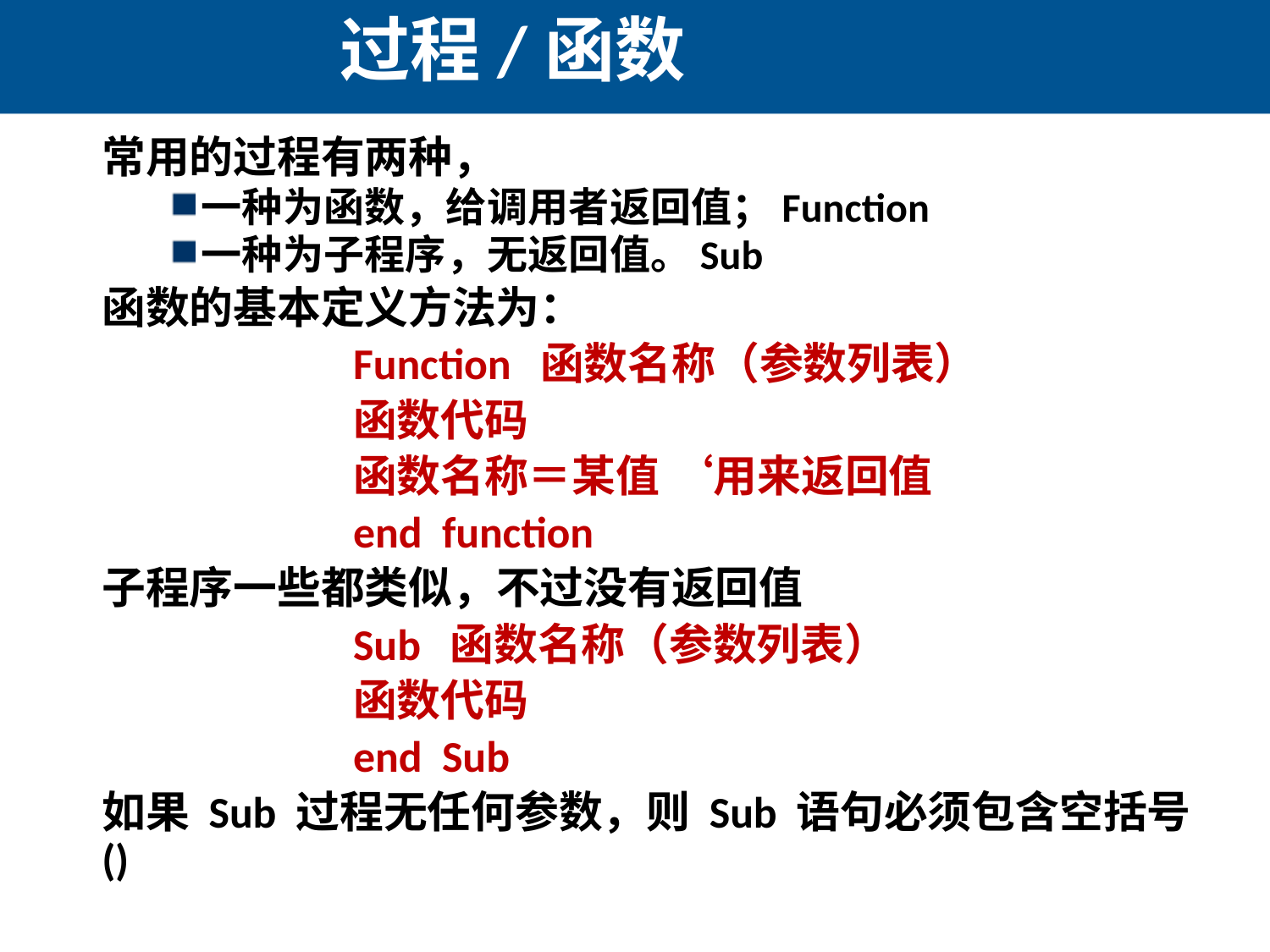

# 过程/函数
常用的过程有两种，
一种为函数，给调用者返回值；Function
一种为子程序，无返回值。Sub
函数的基本定义方法为：
Function  函数名称（参数列表）
函数代码
函数名称＝某值 ‘用来返回值
end  function
子程序一些都类似，不过没有返回值
Sub  函数名称（参数列表）
函数代码
end  Sub
如果 Sub 过程无任何参数，则 Sub 语句必须包含空括号 ()